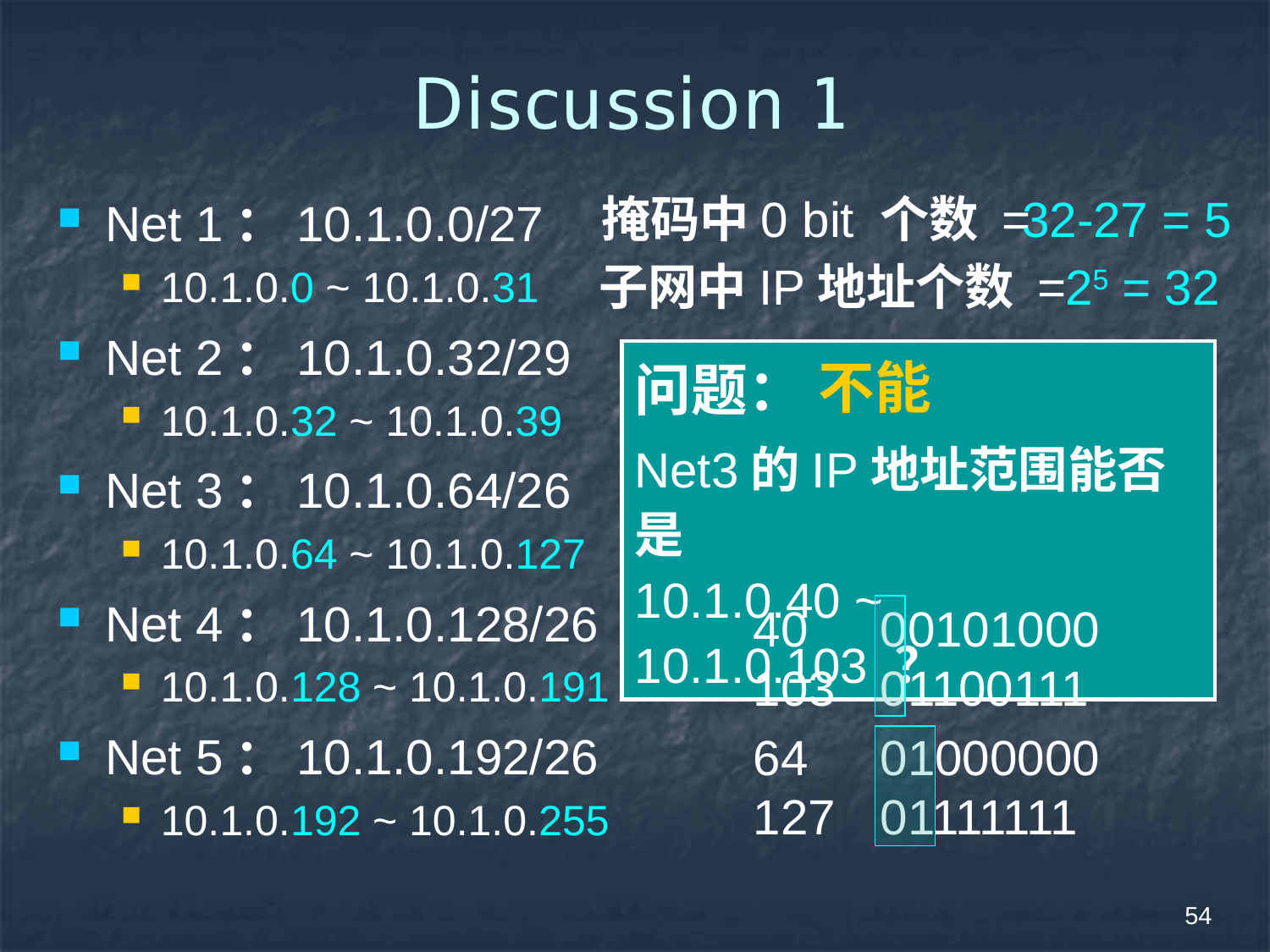

# Discussion 1
掩码中0 bit 个数 =
32-27 = 5
Net 1：10.1.0.0/27
10.1.0.0 ~ 10.1.0.31
Net 2：10.1.0.32/29
10.1.0.32 ~ 10.1.0.39
Net 3：10.1.0.64/26
10.1.0.64 ~ 10.1.0.127
Net 4：10.1.0.128/26
10.1.0.128 ~ 10.1.0.191
Net 5：10.1.0.192/26
10.1.0.192 ~ 10.1.0.255
子网中IP地址个数 =
25 = 32
问题：
Net3的IP地址范围能否是
10.1.0.40 ~ 10.1.0.103 ？
不能
40	00101000
103	01100111
64	01000000
127	01111111

54